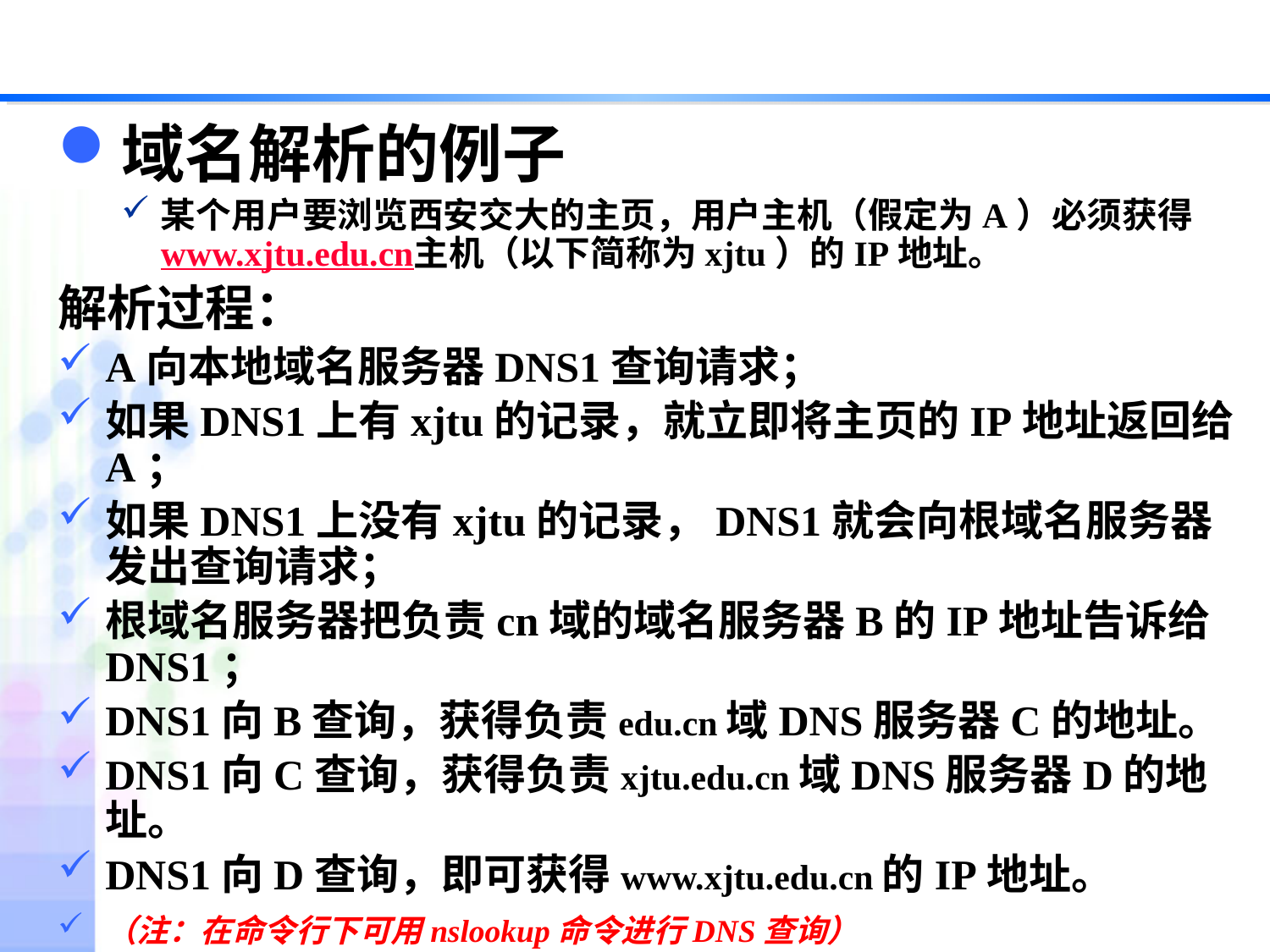

#
域名解析的例子
某个用户要浏览西安交大的主页，用户主机（假定为A）必须获得www.xjtu.edu.cn主机（以下简称为xjtu）的IP地址。
解析过程：
A向本地域名服务器DNS1查询请求；
如果DNS1上有xjtu的记录，就立即将主页的IP地址返回给A；
如果DNS1上没有xjtu的记录，DNS1就会向根域名服务器发出查询请求；
根域名服务器把负责cn域的域名服务器B的IP地址告诉给DNS1；
DNS1向B查询，获得负责edu.cn域DNS服务器C的地址。
DNS1向C查询，获得负责xjtu.edu.cn域DNS服务器D的地址。
DNS1向D查询，即可获得www.xjtu.edu.cn的IP地址。
（注：在命令行下可用nslookup命令进行DNS查询）